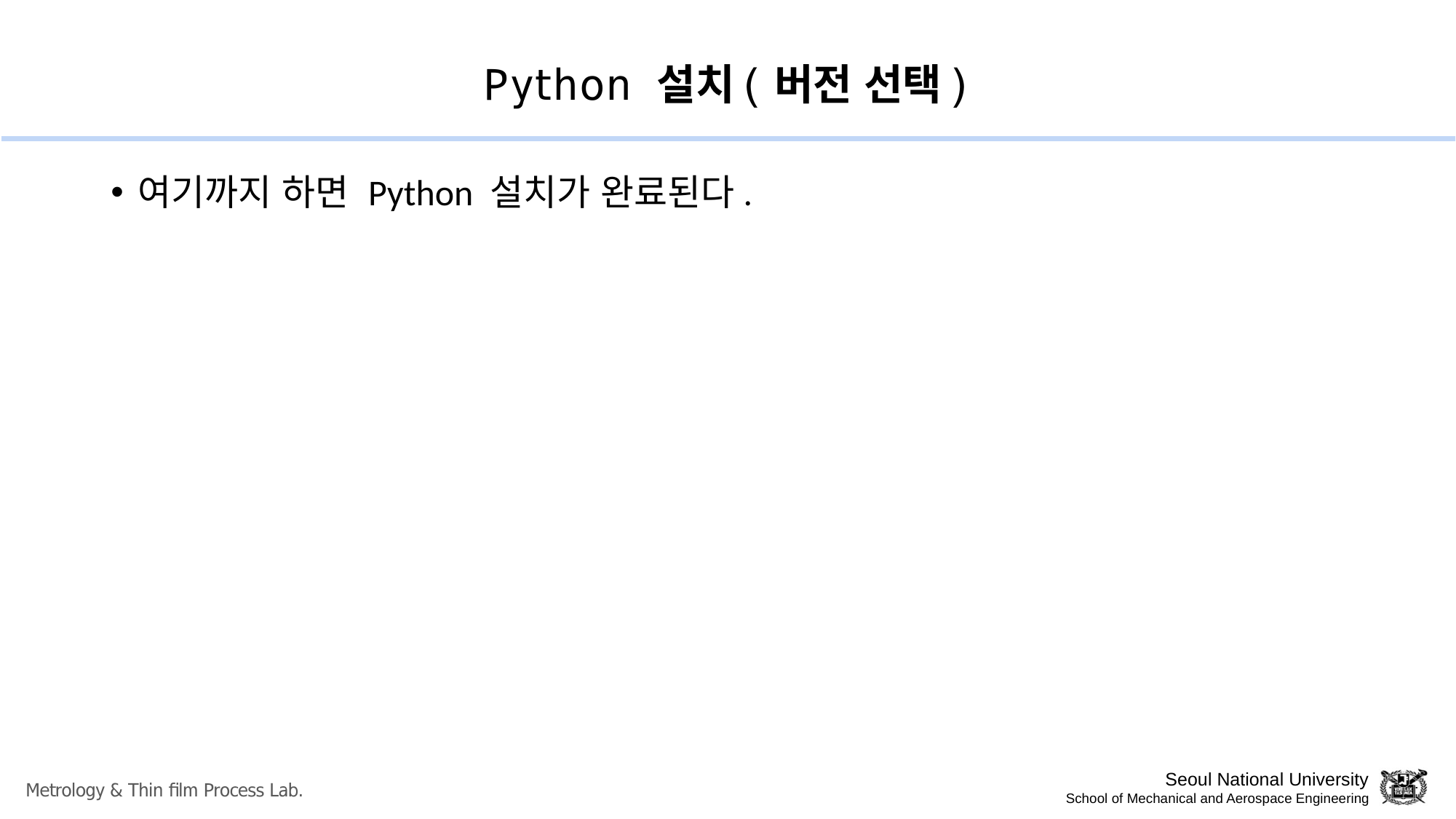

# Python 설치(버전 선택)
여기까지 하면 Python 설치가 완료된다.